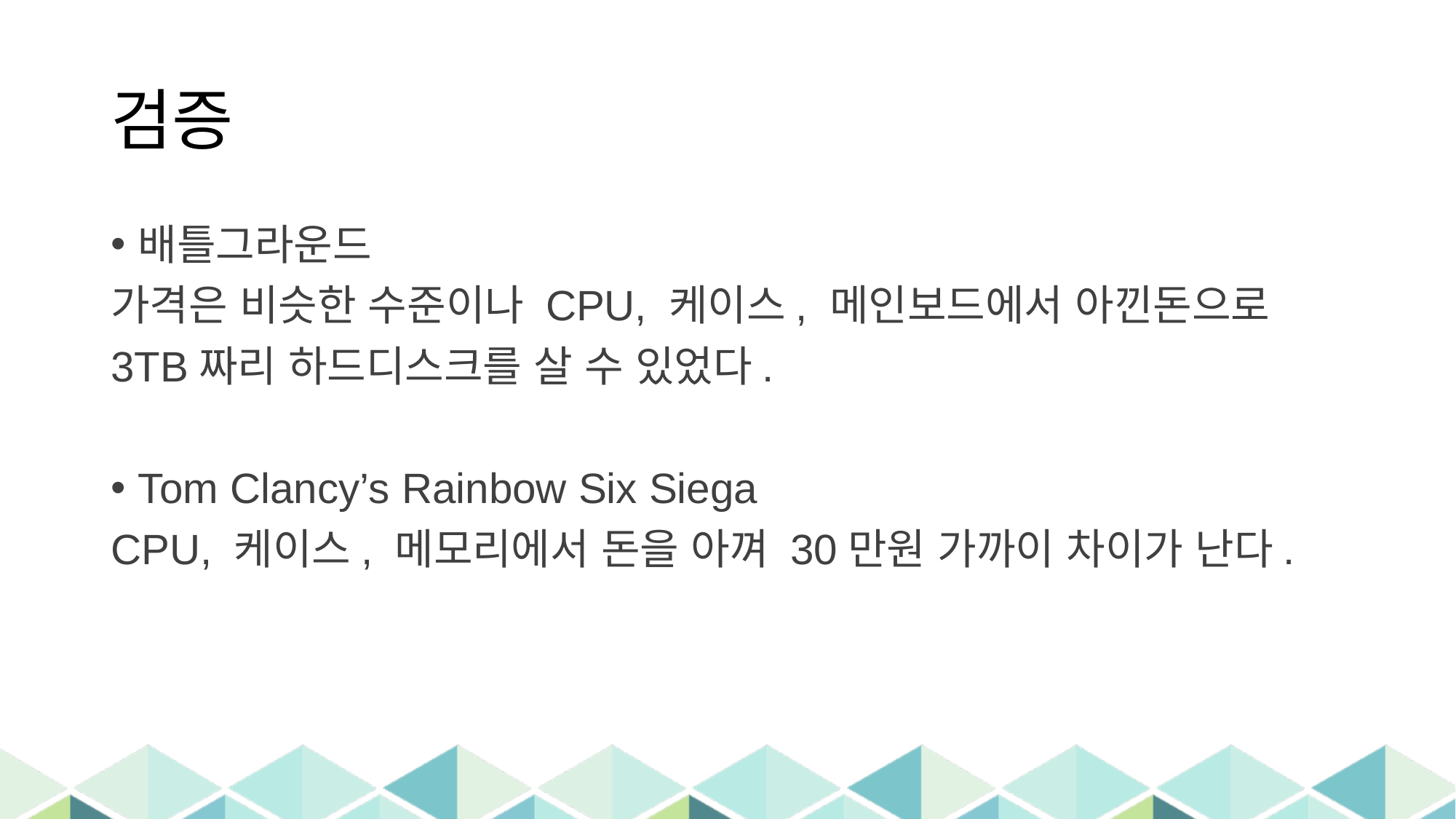

# 검증
배틀그라운드
가격은 비슷한 수준이나 CPU, 케이스, 메인보드에서 아낀돈으로
3TB짜리 하드디스크를 살 수 있었다.

Tom Clancy’s Rainbow Six Siega
CPU, 케이스, 메모리에서 돈을 아껴 30만원 가까이 차이가 난다.